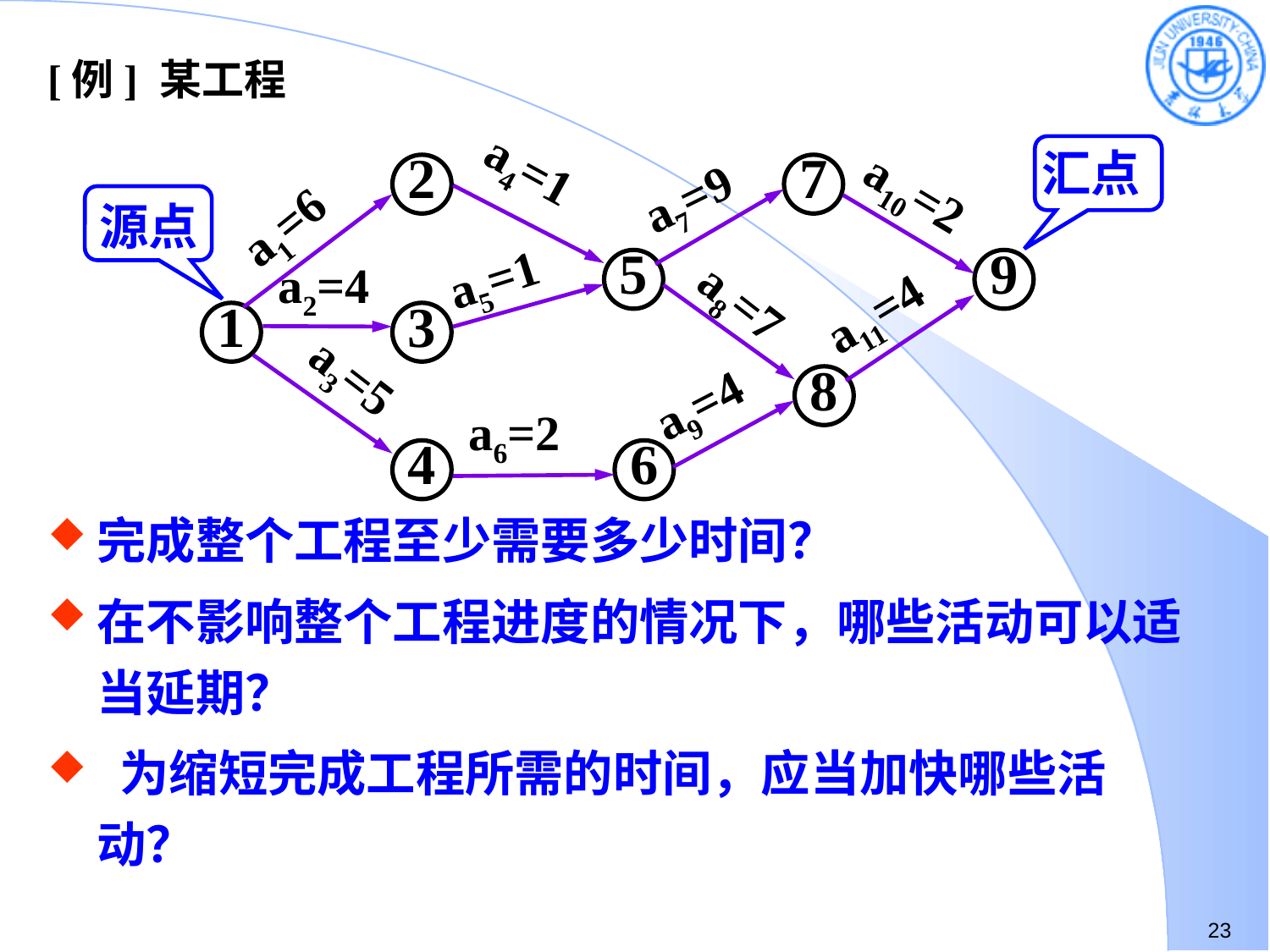

[例] 某工程

完成整个工程至少需要多少时间？
在不影响整个工程进度的情况下，哪些活动可以适当延期？
 为缩短完成工程所需的时间，应当加快哪些活动？
2

7

汇点

a7=9
a4=1
a10=2
a1=6

源点

5

9

a5=1
a2=4
a11=4
1

3

a8=7

8

a9=4

a3=5
a6=2

4

6